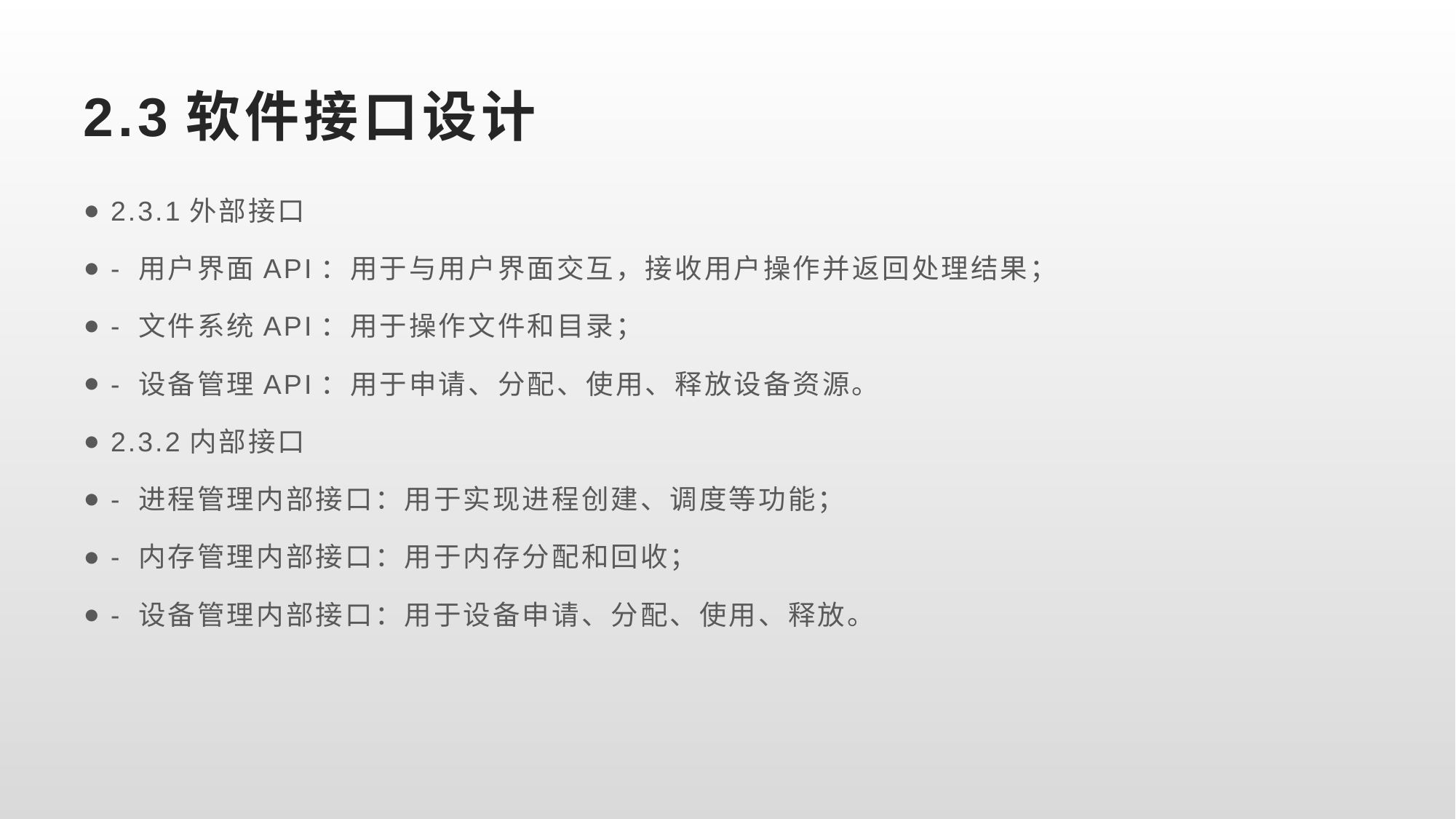

# 2.3软件接口设计
2.3.1外部接口
- 用户界面API：用于与用户界面交互，接收用户操作并返回处理结果；
- 文件系统API：用于操作文件和目录；
- 设备管理API：用于申请、分配、使用、释放设备资源。
2.3.2内部接口
- 进程管理内部接口：用于实现进程创建、调度等功能；
- 内存管理内部接口：用于内存分配和回收；
- 设备管理内部接口：用于设备申请、分配、使用、释放。